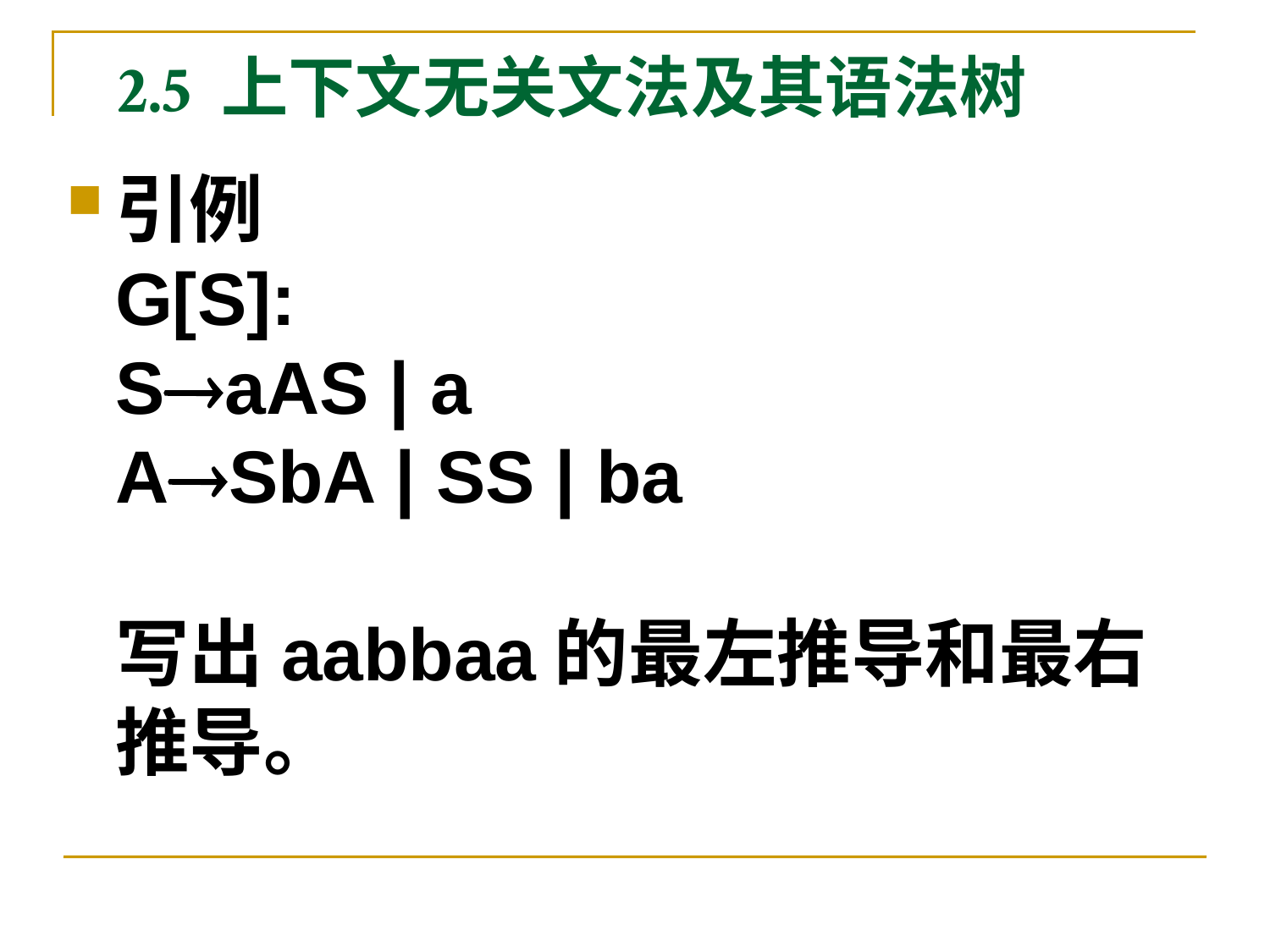

# 2.5 上下文无关文法及其语法树
引例
G[S]:
S→aAS | a
A→SbA | SS | ba
写出aabbaa的最左推导和最右推导。